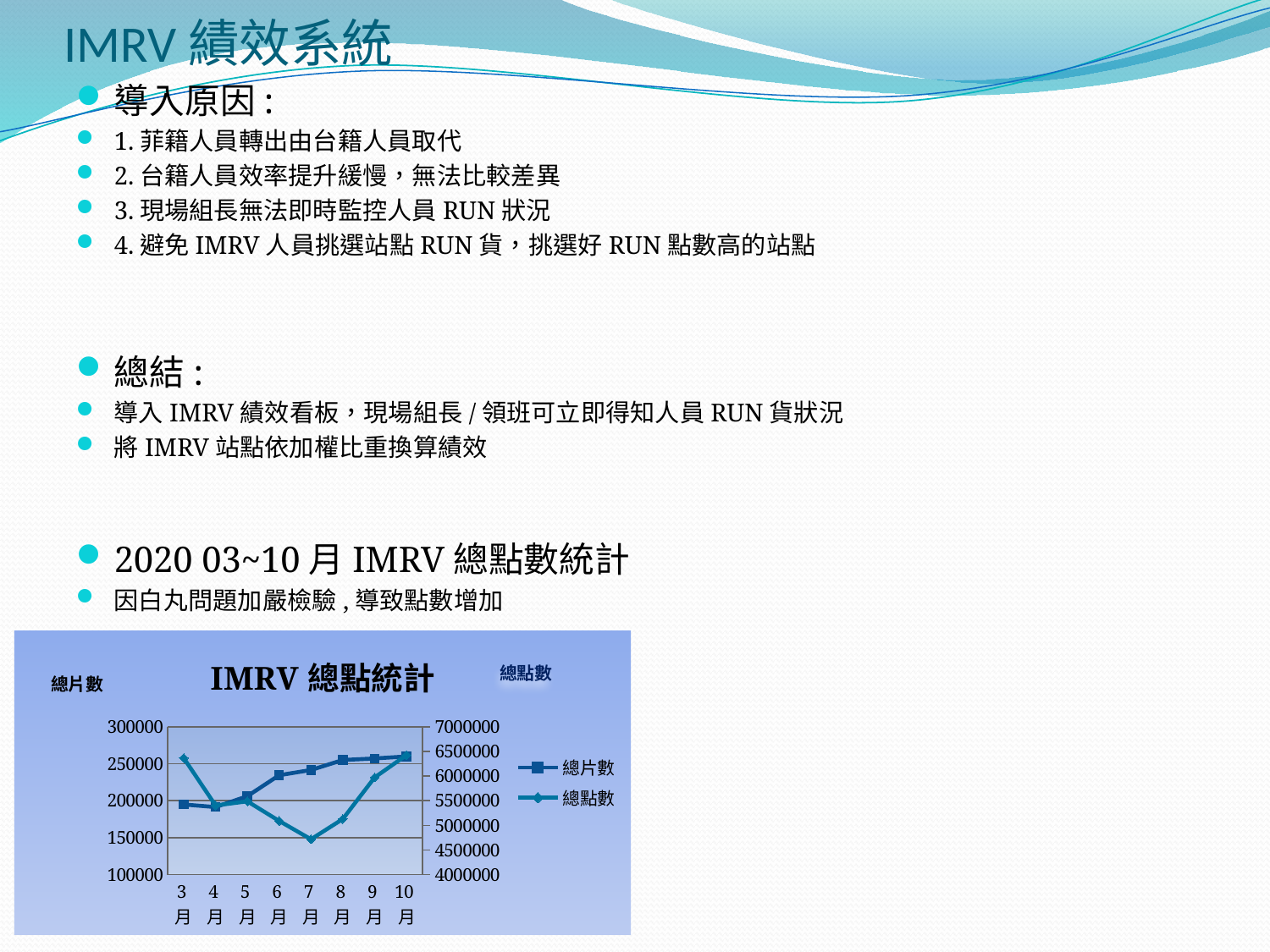

# IMRV績效系統

導入原因:
1.菲籍人員轉出由台籍人員取代
2.台籍人員效率提升緩慢，無法比較差異
3.現場組長無法即時監控人員RUN狀況
4.避免IMRV人員挑選站點RUN貨，挑選好RUN點數高的站點

總結:
導入IMRV績效看板，現場組長/領班可立即得知人員RUN貨狀況
將IMRV站點依加權比重換算績效

2020 03~10月IMRV總點數統計
因白丸問題加嚴檢驗,導致點數增加

### Chart: IMRV總點統計

| Category | 總片數 | 總點數 |
|---|---|---|
| 3月 | 194802.0 | 6364016.0 |
| 4月 | 191305.0 | 5401797.0 |
| 5月 | 206043.0 | 5485956.0 |
| 6月 | 234469.0 | 5087165.0 |
| 7月 | 241442.0 | 4716602.0 |
| 8月 | 255004.0 | 5127313.0 |
| 9月 | 257048.0 | 5970389.0 |
| 10月 | 259792.0 | 6423249.0 |